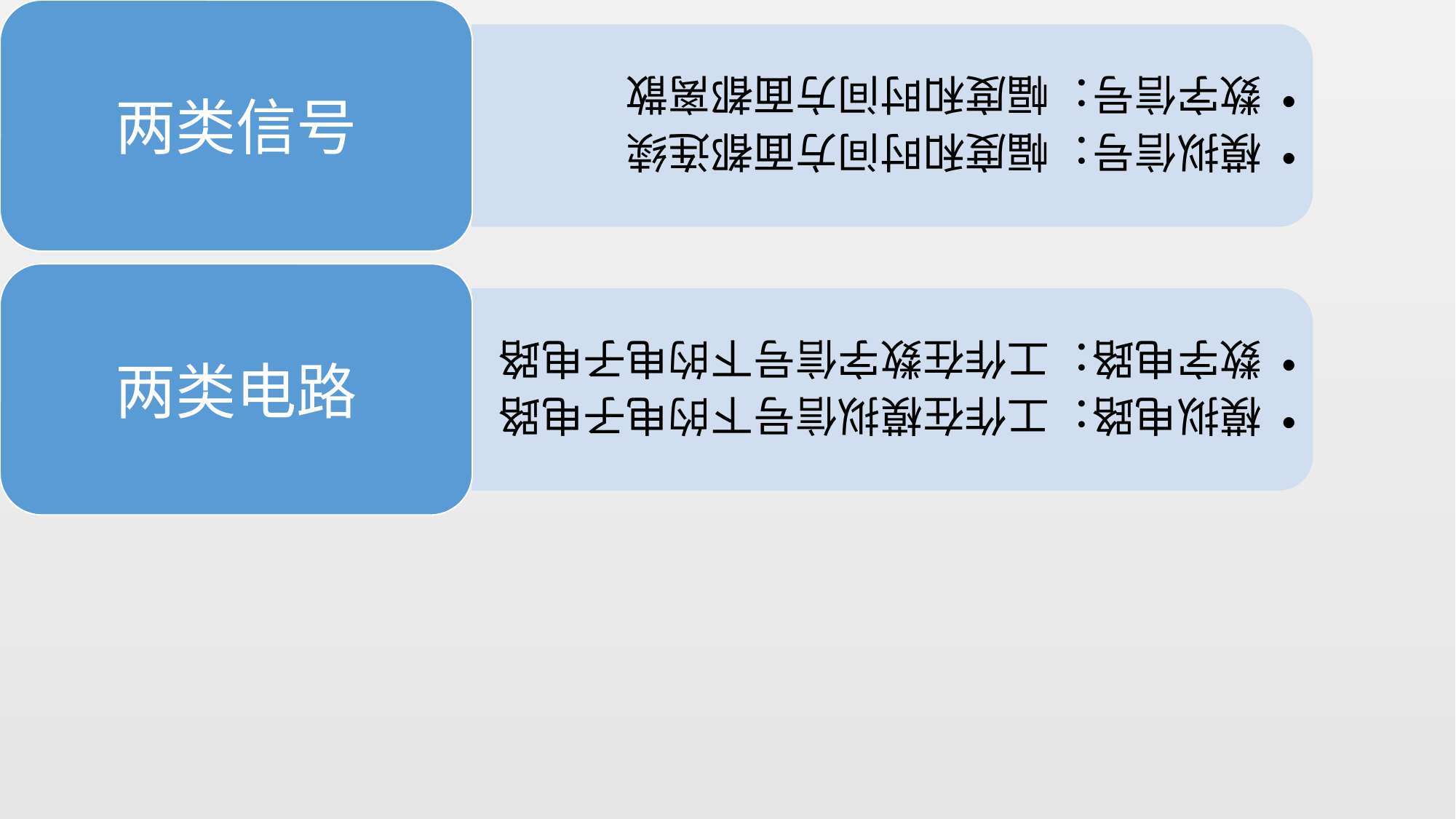

# 数字电子技术的特点——电路类型
模拟信号：幅度和时间方面都连续
数字信号：幅度和时间方面都离散
两类信号
模拟电路：工作在模拟信号下的电子电路
数字电路：工作在数字信号下的电子电路
两类电路